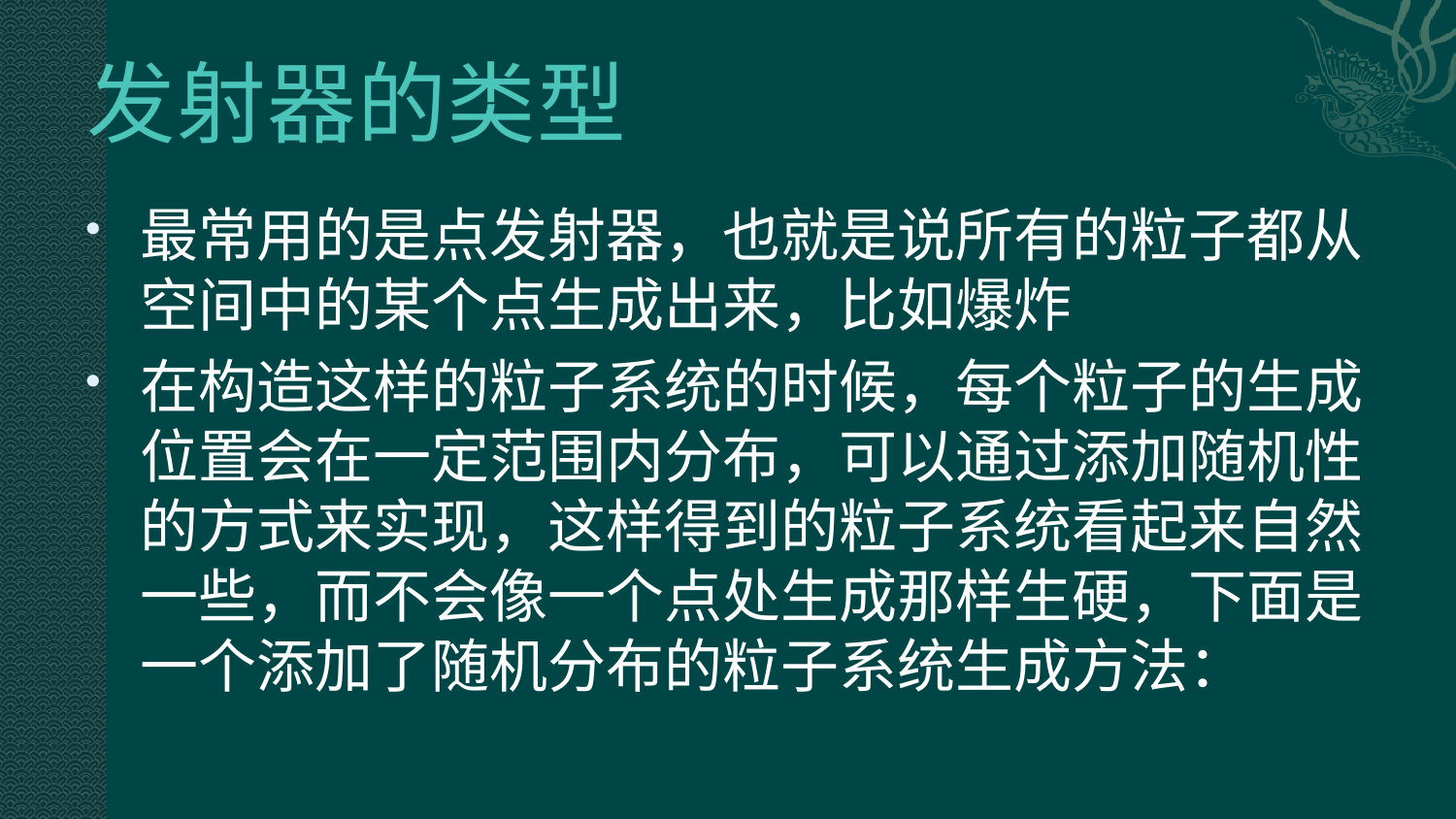

# 发射器的类型
最常用的是点发射器，也就是说所有的粒子都从空间中的某个点生成出来，比如爆炸
在构造这样的粒子系统的时候，每个粒子的生成位置会在一定范围内分布，可以通过添加随机性的方式来实现，这样得到的粒子系统看起来自然一些，而不会像一个点处生成那样生硬，下面是一个添加了随机分布的粒子系统生成方法：